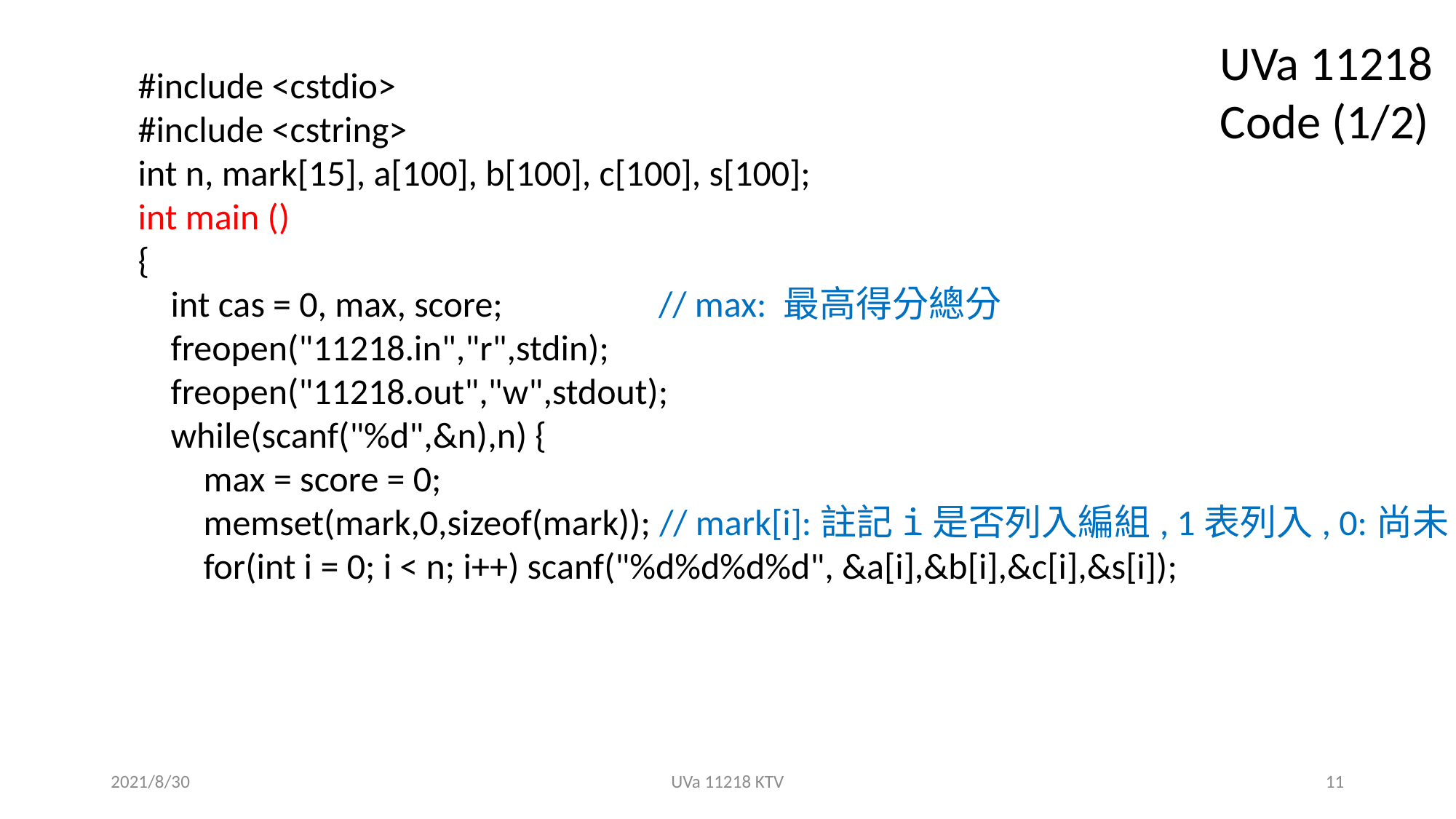

UVa 11218 Code (1/2)
#include <cstdio>
#include <cstring>
int n, mark[15], a[100], b[100], c[100], s[100];
int main ()
{
    int cas = 0, max, score;                   // max: 最高得分總分
    freopen("11218.in","r",stdin);
    freopen("11218.out","w",stdout);
    while(scanf("%d",&n),n) {
        max = score = 0;
        memset(mark,0,sizeof(mark)); // mark[i]:註記i是否列入編組, 1表列入, 0:尚未
        for(int i = 0; i < n; i++) scanf("%d%d%d%d", &a[i],&b[i],&c[i],&s[i]);
2021/8/30
UVa 11218 KTV
11